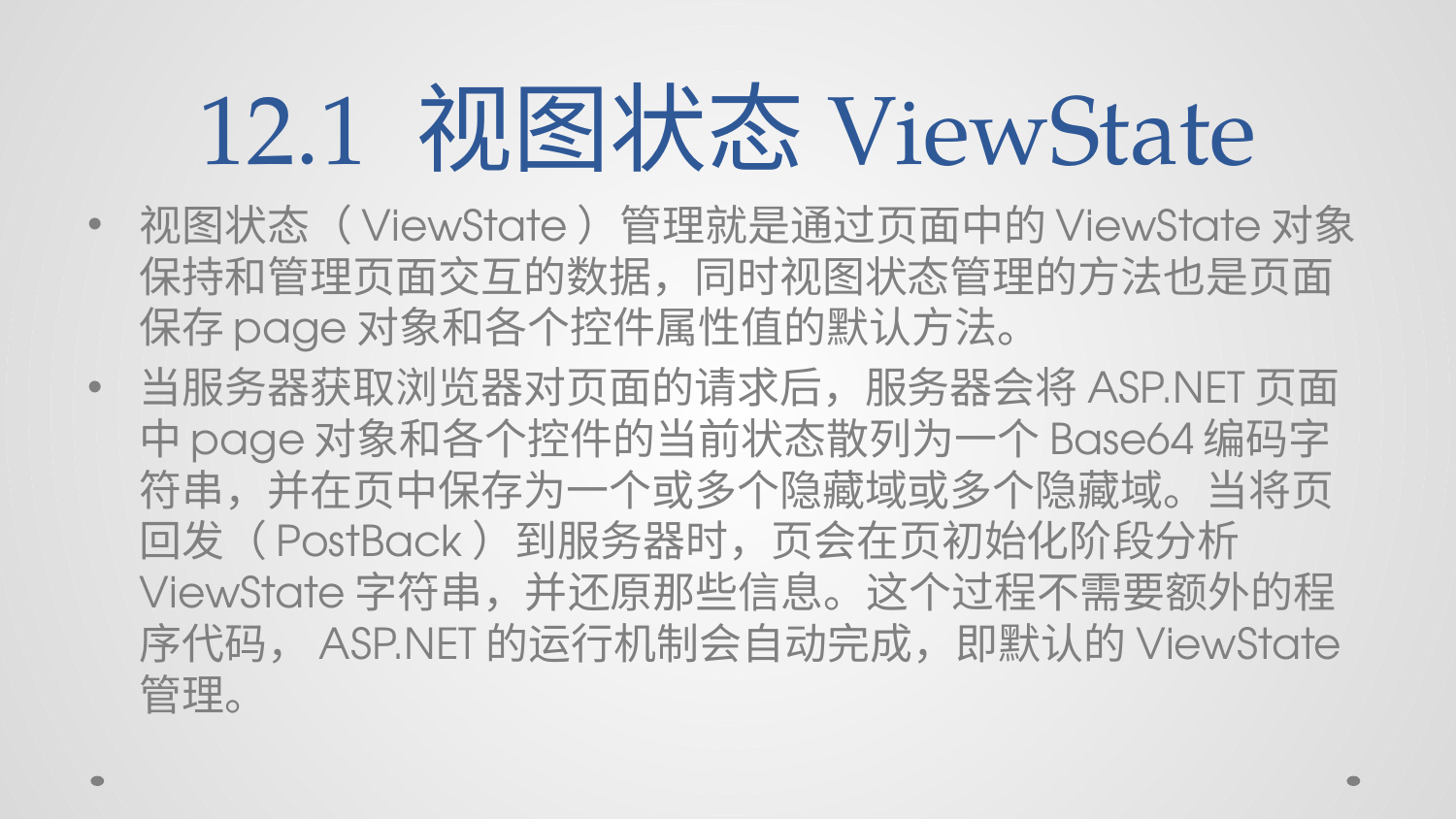

# 12.1 视图状态ViewState
视图状态（ViewState）管理就是通过页面中的ViewState对象保持和管理页面交互的数据，同时视图状态管理的方法也是页面保存page对象和各个控件属性值的默认方法。
当服务器获取浏览器对页面的请求后，服务器会将ASP.NET页面中page对象和各个控件的当前状态散列为一个Base64编码字符串，并在页中保存为一个或多个隐藏域或多个隐藏域。当将页回发（PostBack）到服务器时，页会在页初始化阶段分析ViewState字符串，并还原那些信息。这个过程不需要额外的程序代码，ASP.NET的运行机制会自动完成，即默认的ViewState管理。